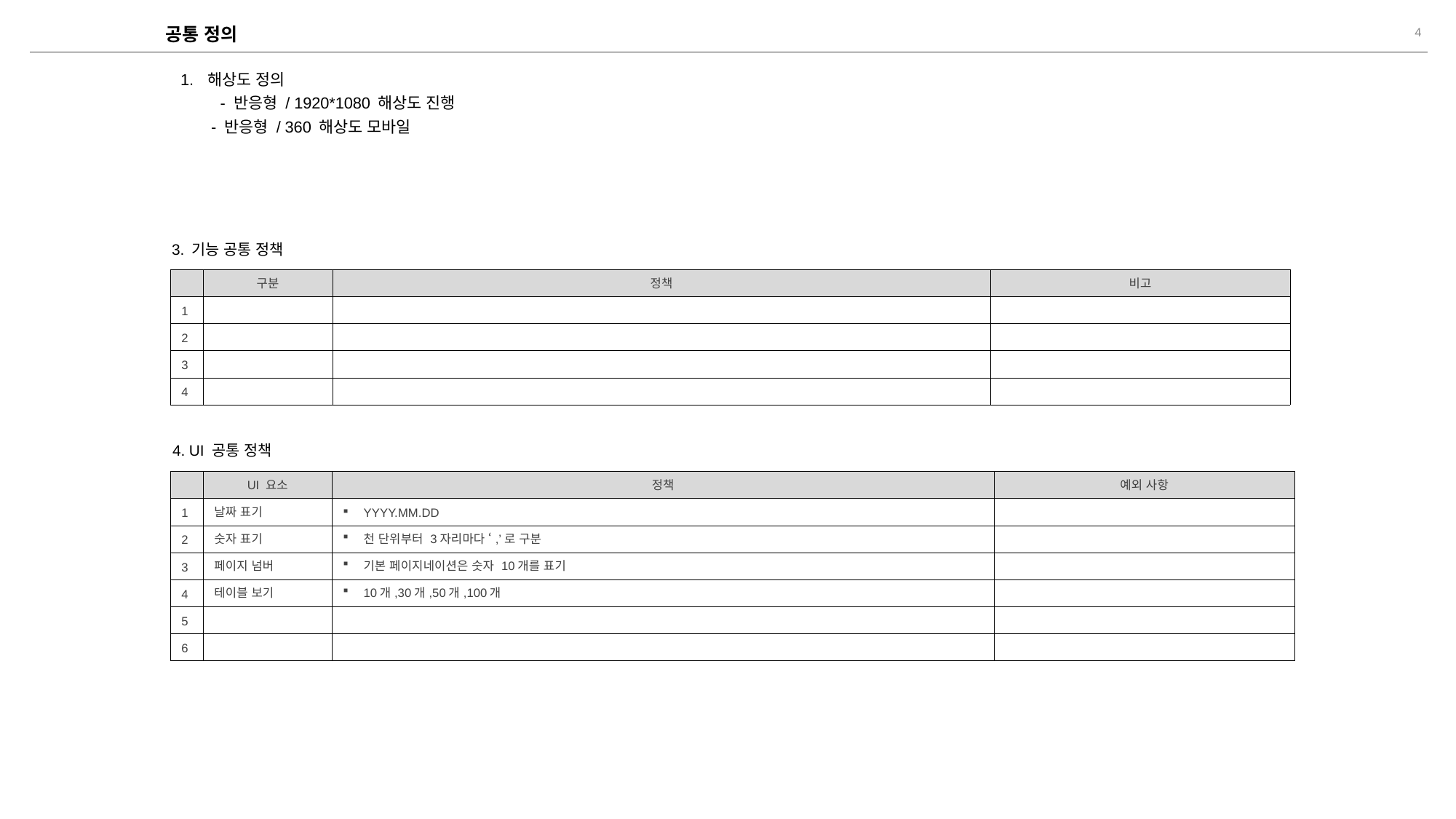

# 공통 정의
해상도 정의
  - 반응형 / 1920*1080 해상도 진행
       - 반응형 / 360 해상도 모바일
3. 기능 공통 정책
|  | 구분 | 정책 | 비고 |
| --- | --- | --- | --- |
| 1 |  |  |  |
| 2 |  |  |  |
| 3 |  |  |  |
| 4 |  |  |  |
4. UI 공통 정책
|  | UI 요소 | 정책 | 예외 사항 |
| --- | --- | --- | --- |
| 1 | 날짜 표기 | YYYY.MM.DD |  |
| 2 | 숫자 표기 | 천 단위부터 3자리마다 ‘,’로 구분 |  |
| 3 | 페이지 넘버 | 기본 페이지네이션은 숫자 10개를 표기 |  |
| 4 | 테이블 보기 | 10개,30개,50개,100개 |  |
| 5 |  |  |  |
| 6 |  |  |  |